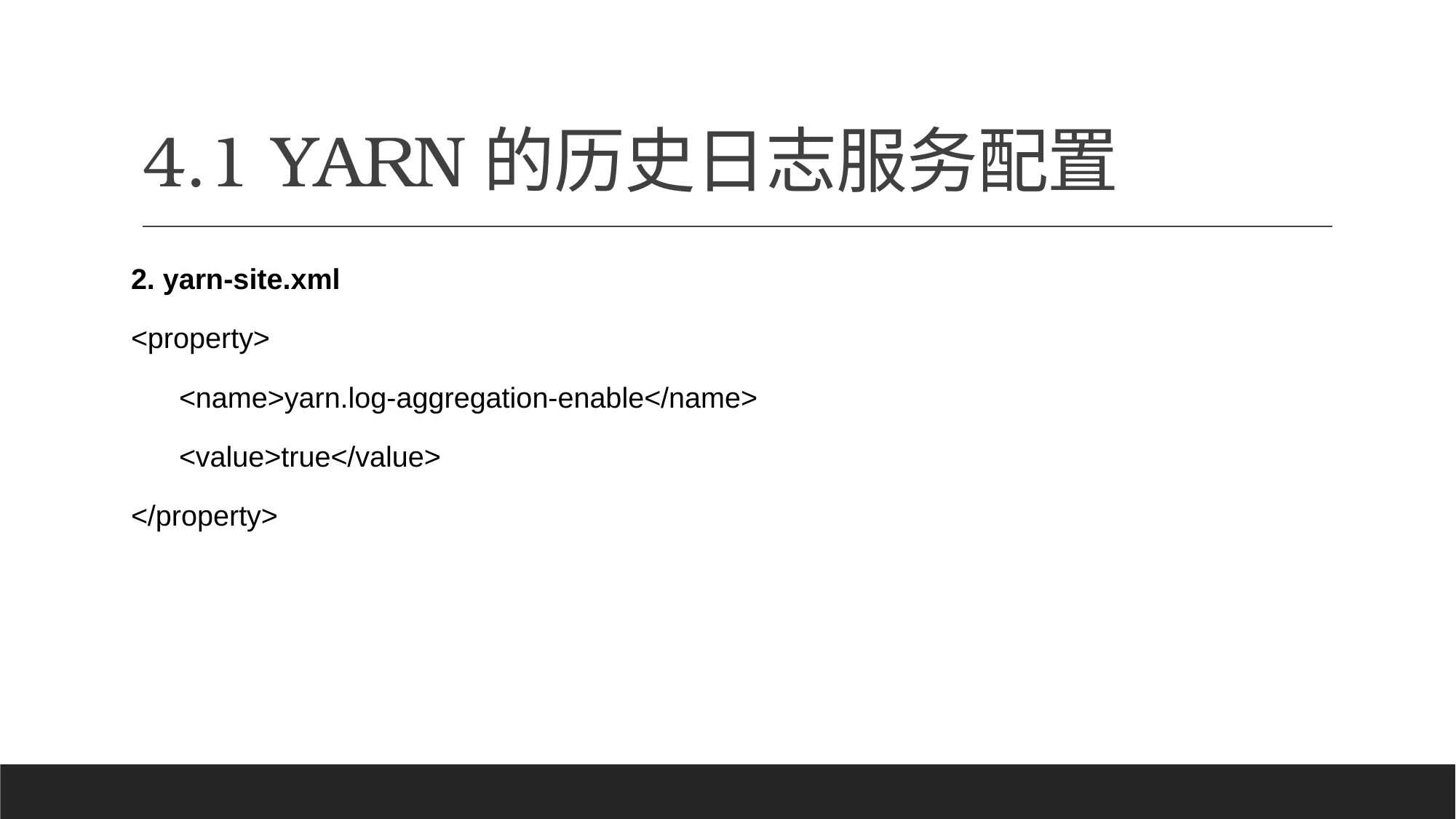

# 4.1 YARN的历史日志服务配置
2. yarn-site.xml
<property>
      <name>yarn.log-aggregation-enable</name>
      <value>true</value>
</property>